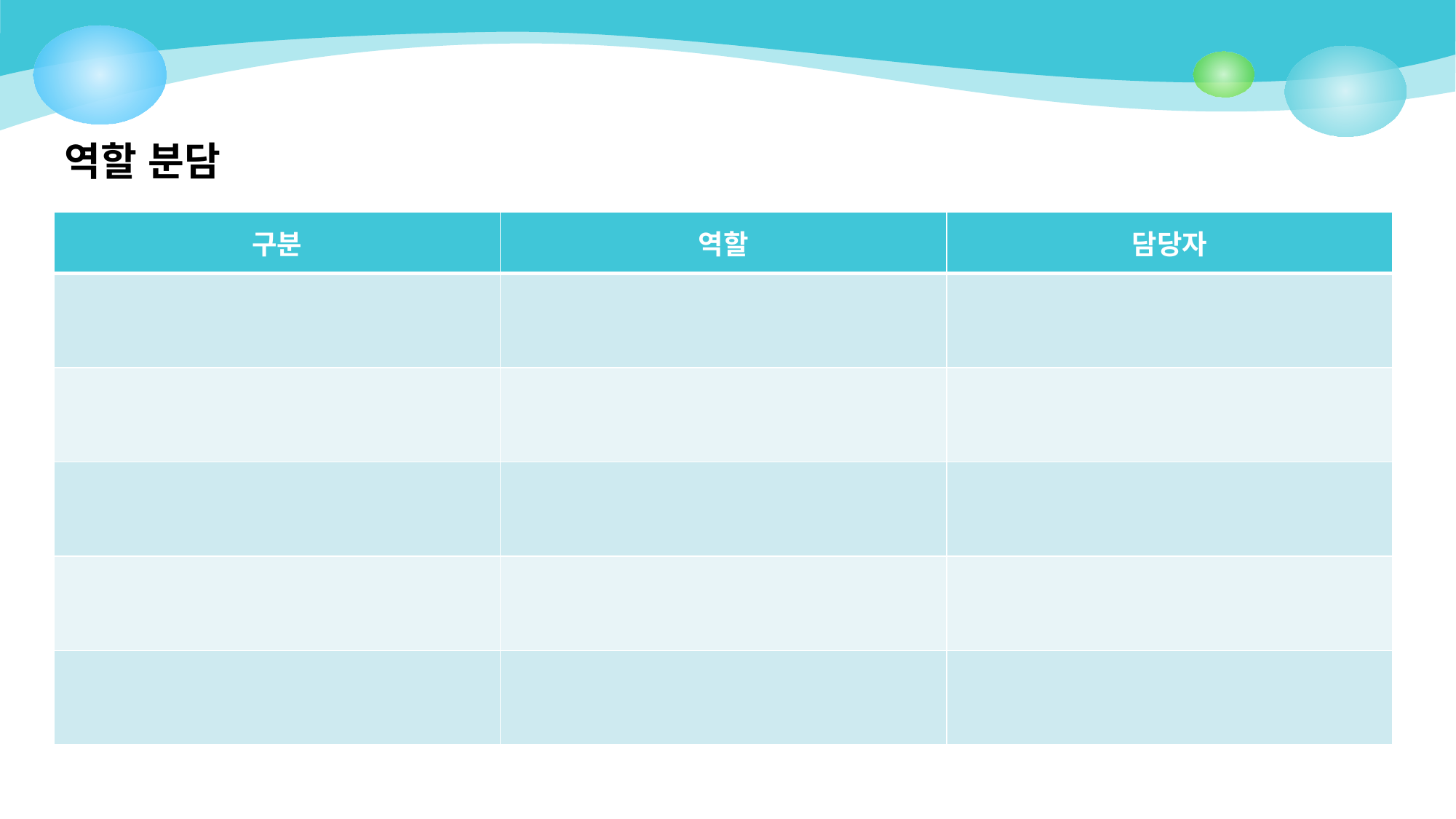

역할 분담
| 구분 | 역할 | 담당자 |
| --- | --- | --- |
|  |  |  |
|  |  |  |
|  |  |  |
|  |  |  |
|  |  |  |